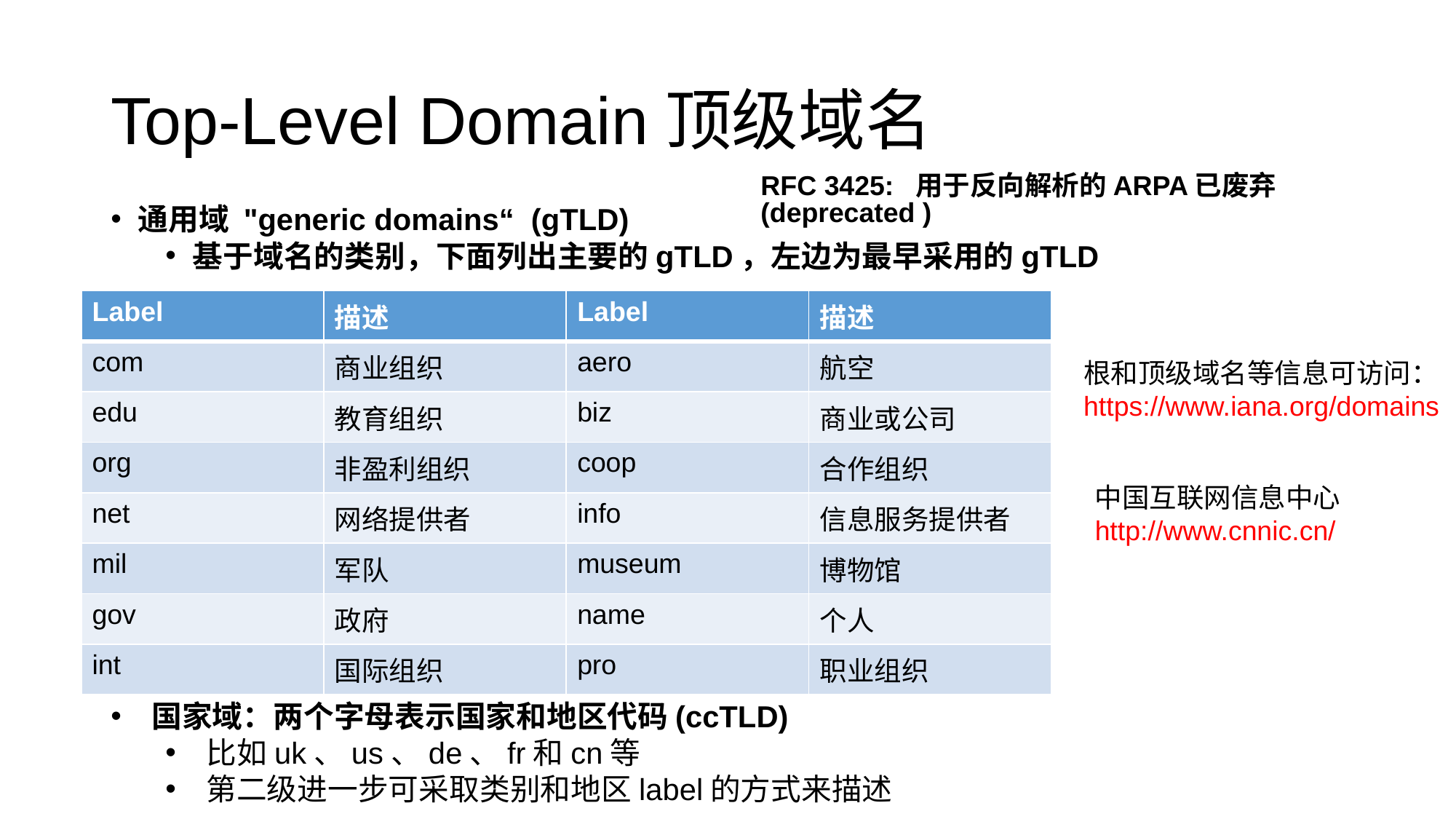

# Top-Level Domain顶级域名
RFC 3425:  用于反向解析的ARPA已废弃(deprecated )

通用域 "generic domains“  (gTLD)
基于域名的类别，下面列出主要的gTLD，左边为最早采用的gTLD

| Label | 描述 | Label | 描述 |
| --- | --- | --- | --- |
| com | 商业组织 | aero | 航空 |
| edu | 教育组织 | biz | 商业或公司 |
| org | 非盈利组织 | coop | 合作组织 |
| net | 网络提供者 | info | 信息服务提供者 |
| mil | 军队 | museum | 博物馆 |
| gov | 政府 | name | 个人 |
| int | 国际组织 | pro | 职业组织 |
根和顶级域名等信息可访问：
https://www.iana.org/domains
中国互联网信息中心
http://www.cnnic.cn/
国家域：两个字母表示国家和地区代码(ccTLD)
比如uk、us、de、fr和cn等
第二级进一步可采取类别和地区label的方式来描述